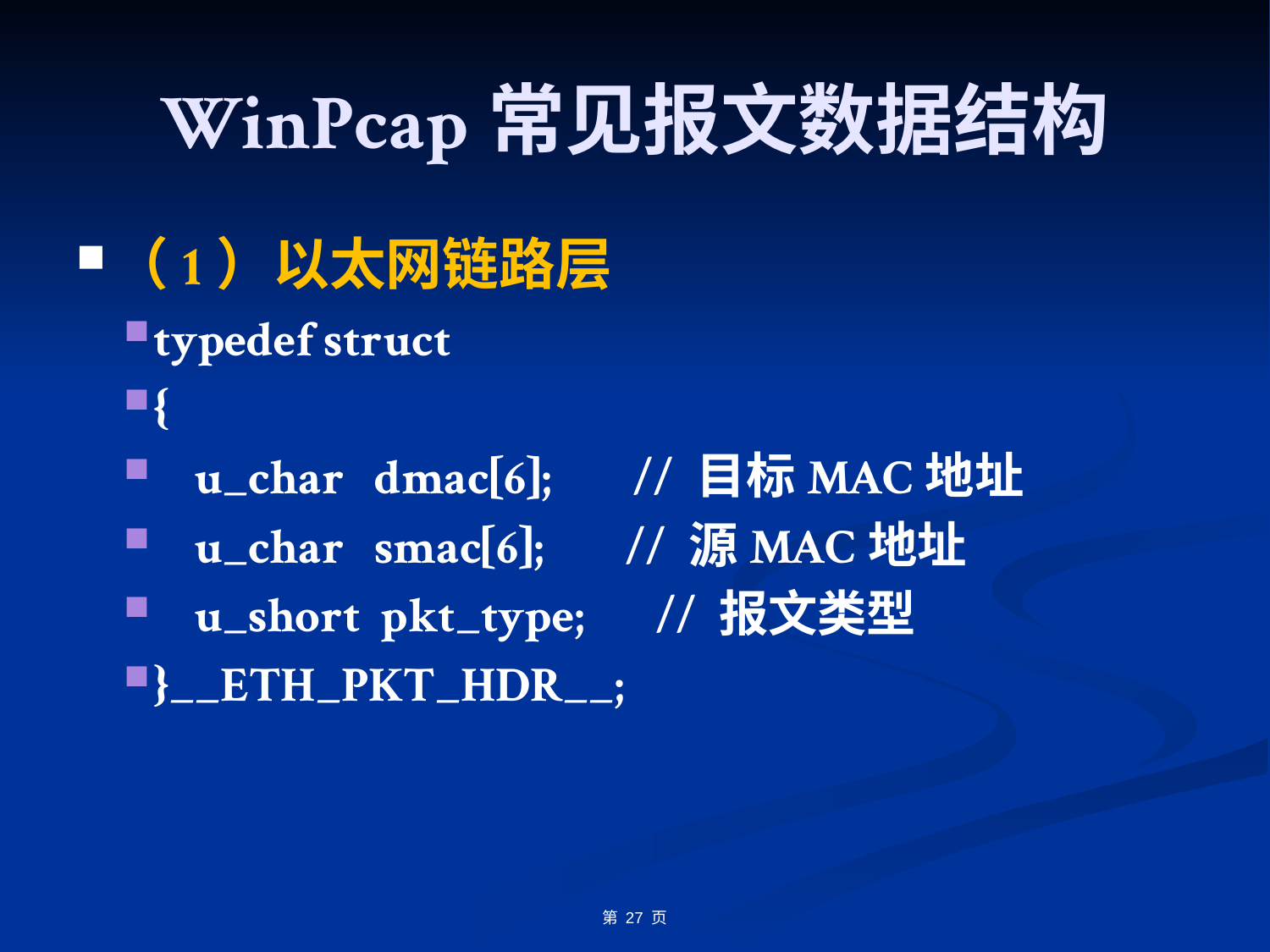

# WinPcap常见报文数据结构
（1）以太网链路层
typedef struct
{
    u_char   dmac[6];        // 目标MAC地址
    u_char   smac[6];        // 源MAC地址
    u_short  pkt_type;       // 报文类型
}__ETH_PKT_HDR__;

第 27 页